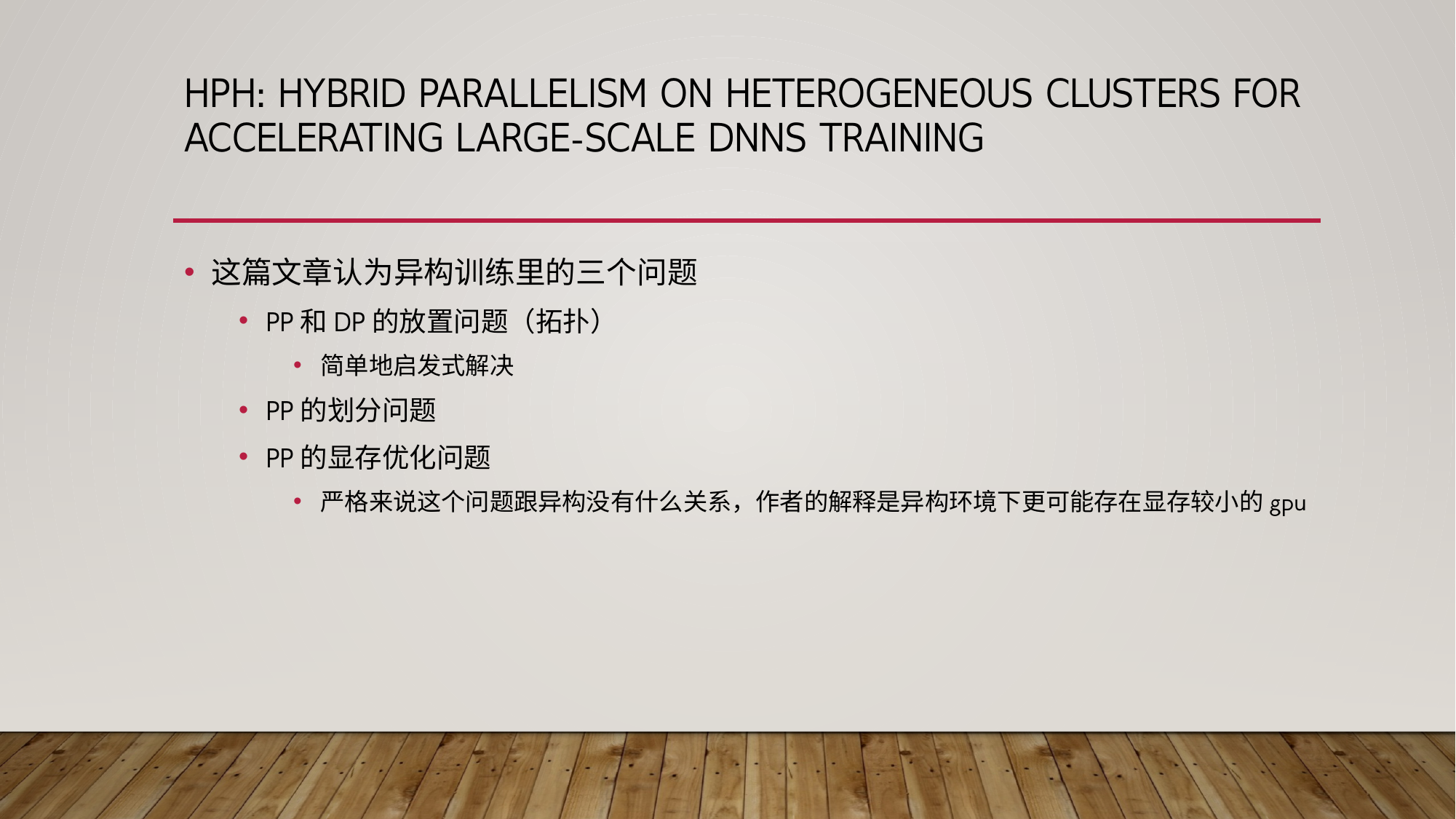

# HPH: Hybrid Parallelism on Heterogeneous Clusters for Accelerating Large-scale DNNs Training
这篇文章认为异构训练里的三个问题
PP和DP的放置问题（拓扑）
简单地启发式解决
PP的划分问题
PP的显存优化问题
严格来说这个问题跟异构没有什么关系，作者的解释是异构环境下更可能存在显存较小的gpu